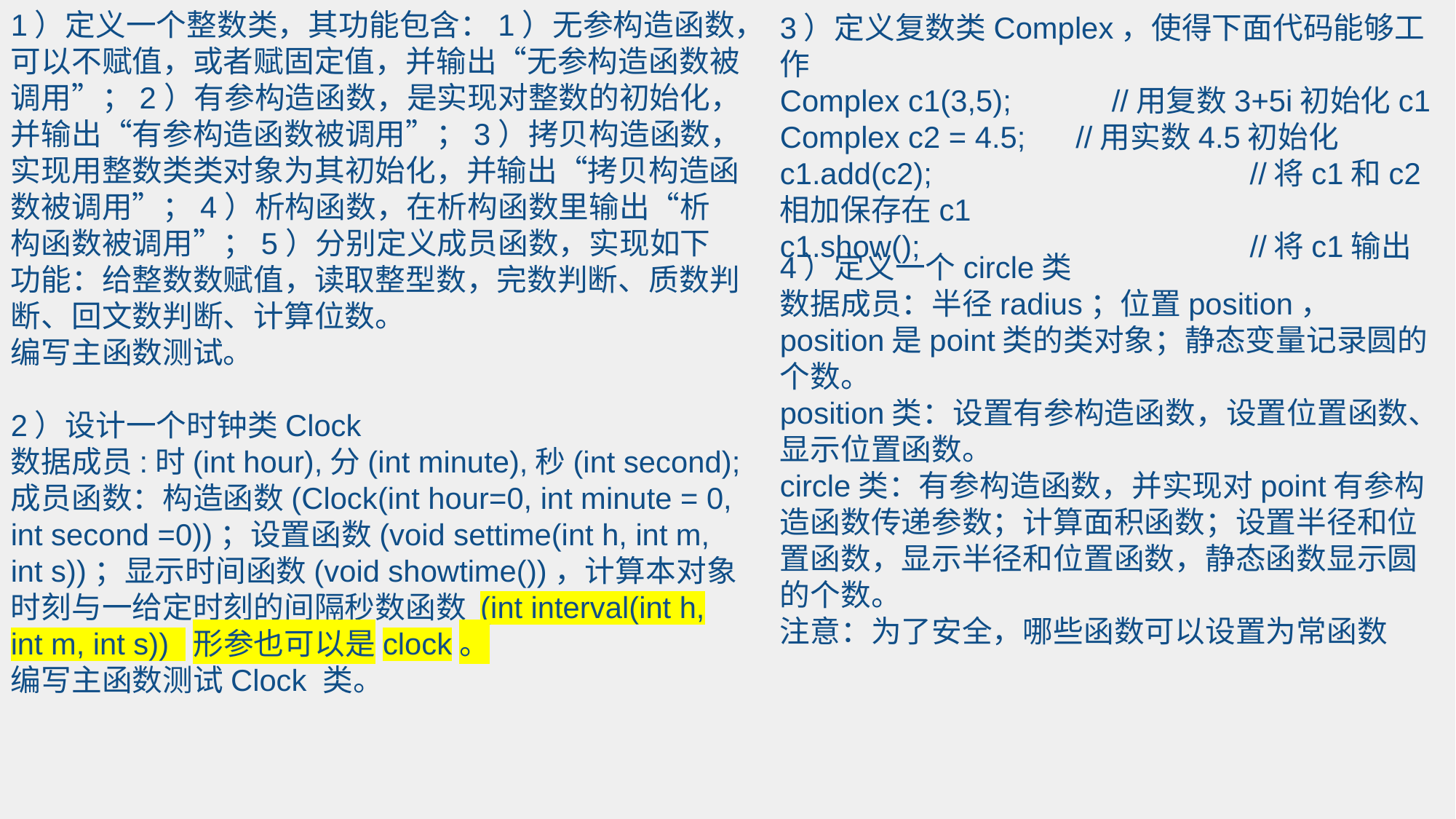

1）定义一个整数类，其功能包含：1）无参构造函数，可以不赋值，或者赋固定值，并输出“无参构造函数被调用”；2）有参构造函数，是实现对整数的初始化，并输出“有参构造函数被调用”；3）拷贝构造函数，实现用整数类类对象为其初始化，并输出“拷贝构造函数被调用”；4）析构函数，在析构函数里输出“析构函数被调用”；5）分别定义成员函数，实现如下功能：给整数数赋值，读取整型数，完数判断、质数判断、回文数判断、计算位数。
编写主函数测试。

2）设计一个时钟类Clock
数据成员:时(int hour),分(int minute),秒(int second);
成员函数：构造函数(Clock(int hour=0, int minute = 0, int second =0))；设置函数(void settime(int h, int m, int s))；显示时间函数(void showtime())，计算本对象时刻与一给定时刻的间隔秒数函数 (int interval(int h, int m, int s))  形参也可以是clock。
编写主函数测试Clock 类。
3）定义复数类Complex，使得下面代码能够工作
Complex c1(3,5);            //用复数3+5i初始化c1
Complex c2 = 4.5;      //用实数4.5初始化
c1.add(c2);			    //将c1和c2相加保存在c1
c1.show();			    //将c1输出
4）定义一个circle类
数据成员：半径radius；位置position， position是point类的类对象；静态变量记录圆的个数。
position类：设置有参构造函数，设置位置函数、显示位置函数。
circle类：有参构造函数，并实现对point有参构造函数传递参数；计算面积函数；设置半径和位置函数，显示半径和位置函数，静态函数显示圆的个数。
注意：为了安全，哪些函数可以设置为常函数